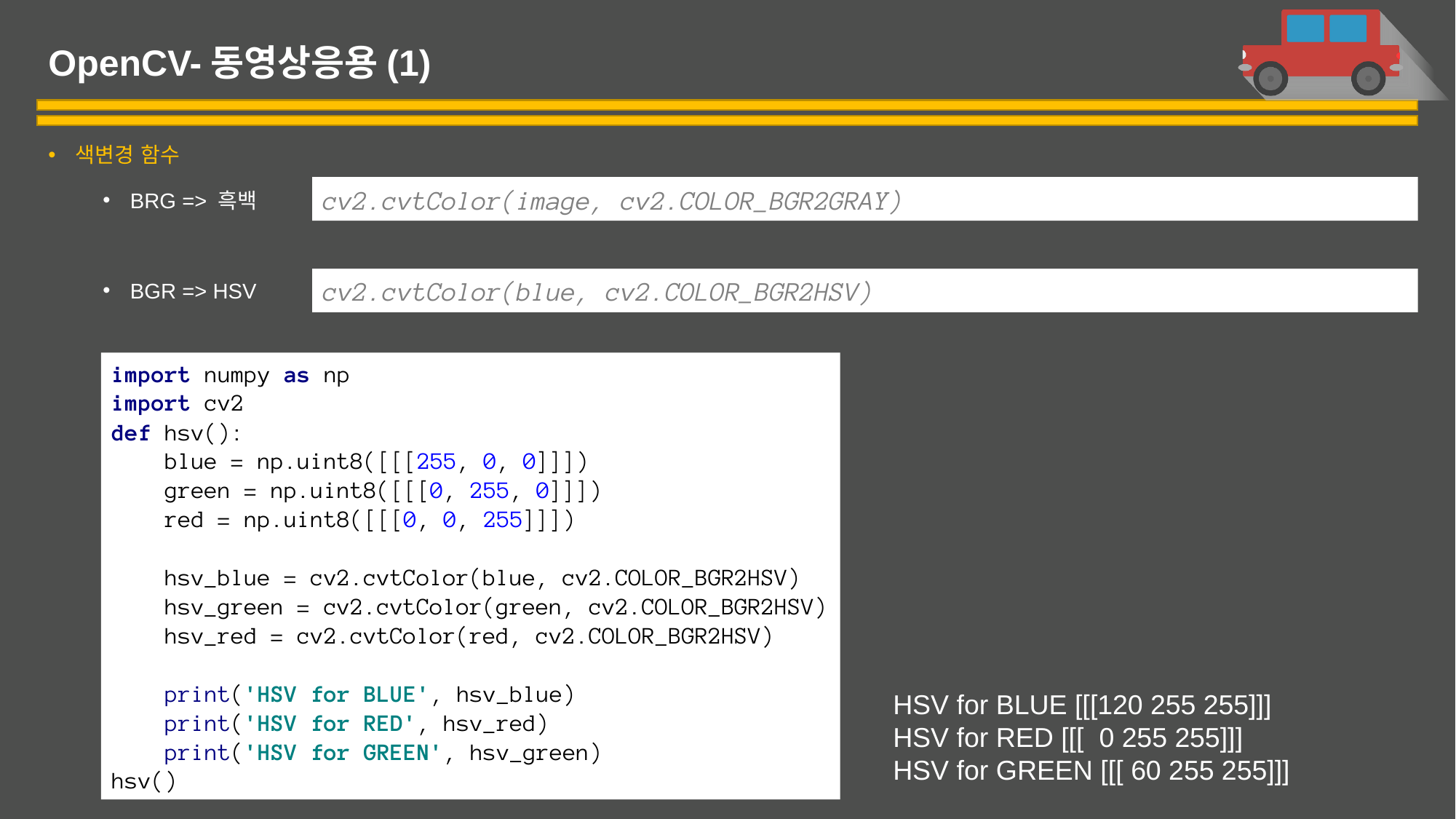

# OpenCV-동영상응용(1)
색변경 함수
BRG => 흑백

BGR => HSV

cv2.cvtColor(image, cv2.COLOR_BGR2GRAY)
cv2.cvtColor(blue, cv2.COLOR_BGR2HSV)
import numpy as np
import cv2
def hsv():
    blue = np.uint8([[[255, 0, 0]]])
    green = np.uint8([[[0, 255, 0]]])
    red = np.uint8([[[0, 0, 255]]])
    hsv_blue = cv2.cvtColor(blue, cv2.COLOR_BGR2HSV)
    hsv_green = cv2.cvtColor(green, cv2.COLOR_BGR2HSV)
    hsv_red = cv2.cvtColor(red, cv2.COLOR_BGR2HSV)
    print('HSV for BLUE', hsv_blue)
    print('HSV for RED', hsv_red)
    print('HSV for GREEN', hsv_green)
hsv()
HSV for BLUE [[[120 255 255]]]
HSV for RED [[[  0 255 255]]]
HSV for GREEN [[[ 60 255 255]]]